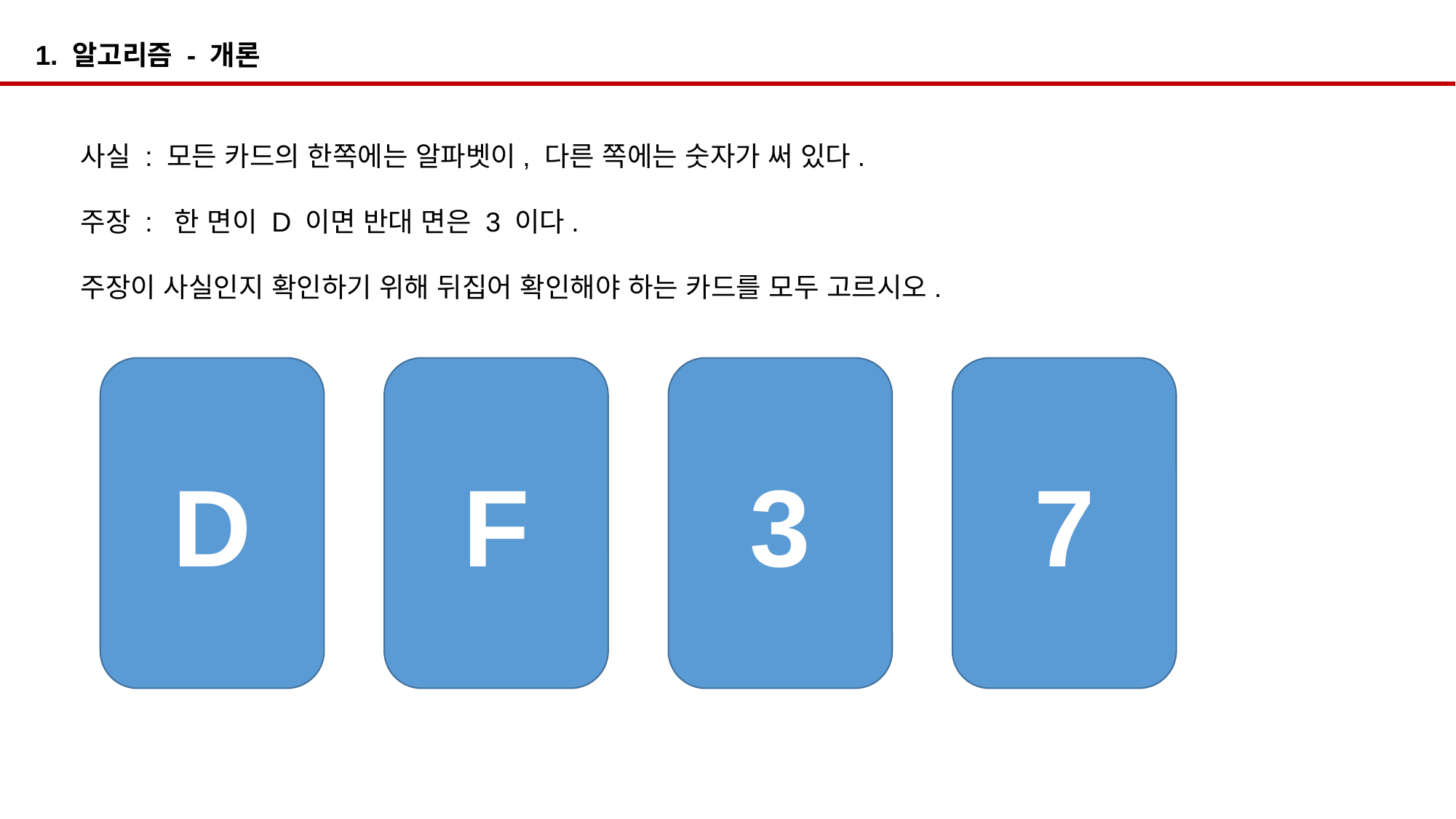

1. 알고리즘 - 개론
사실 : 모든 카드의 한쪽에는 알파벳이, 다른 쪽에는 숫자가 써 있다.

주장 :  한 면이 D 이면 반대 면은 3 이다.

주장이 사실인지 확인하기 위해 뒤집어 확인해야 하는 카드를 모두 고르시오.
D
F
3
7